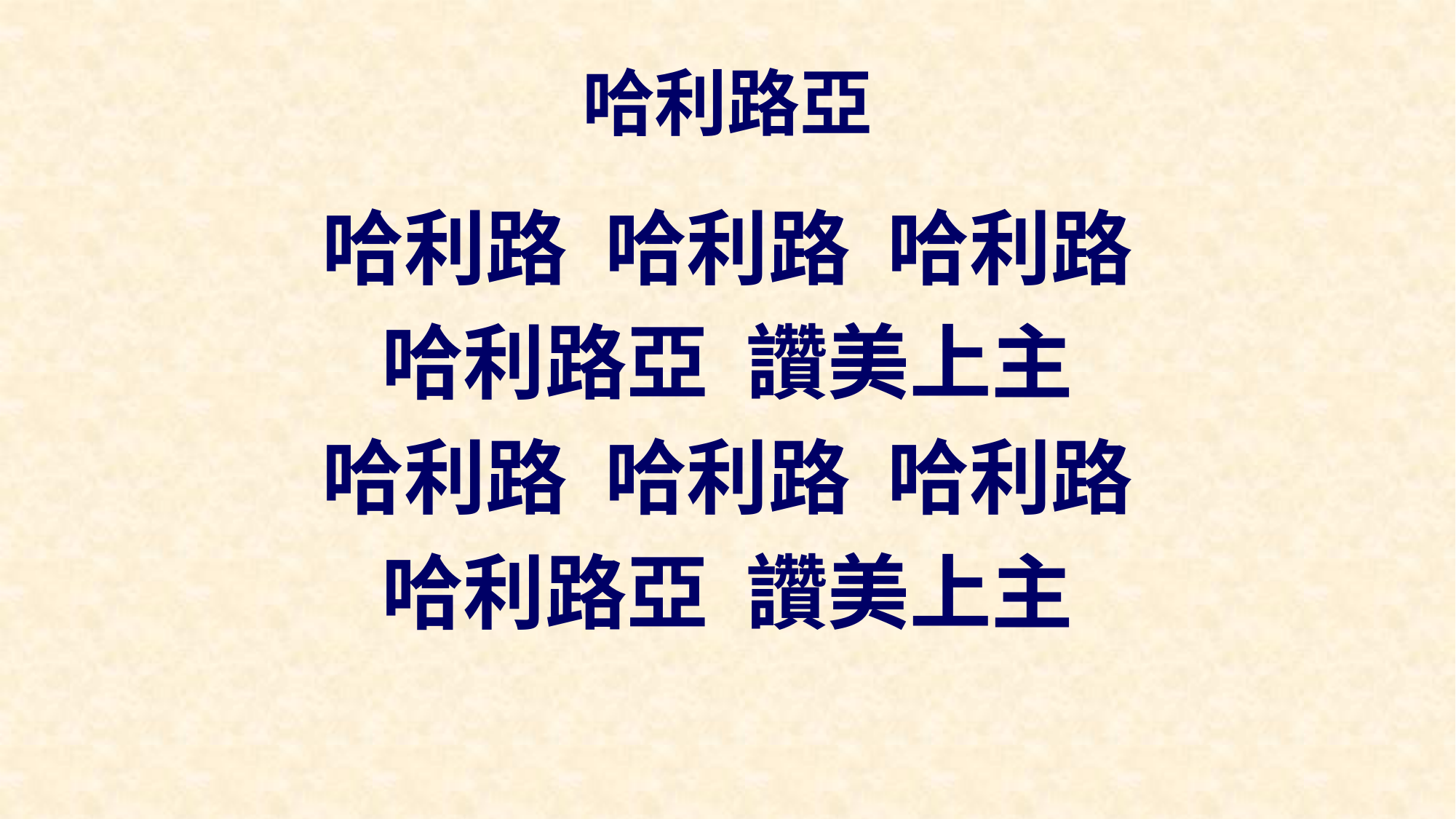

# 哈利路亞
哈利路  哈利路  哈利路
哈利路亞  讚美上主
哈利路  哈利路  哈利路
哈利路亞  讚美上主